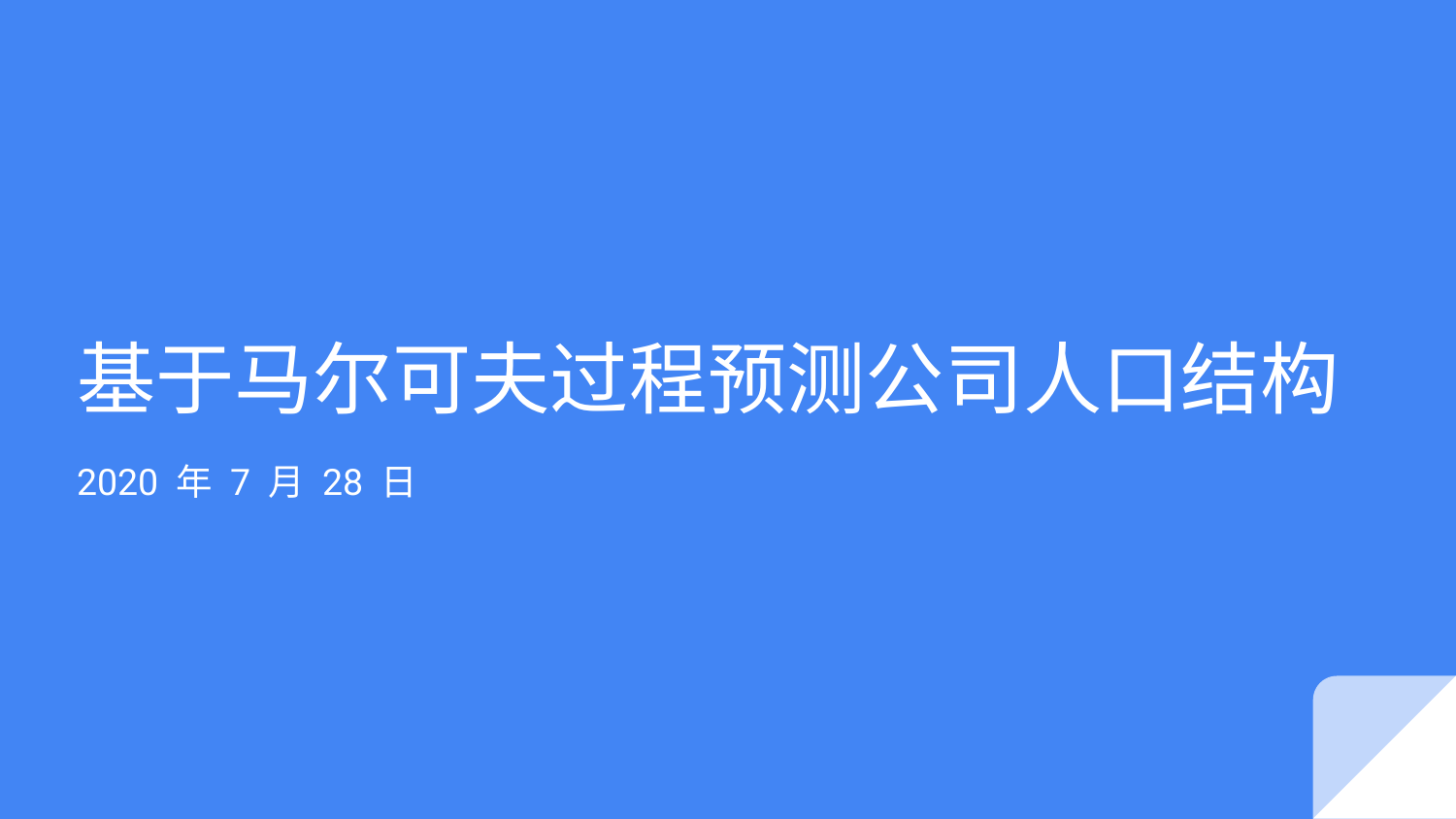

# 基于马尔可夫过程预测公司人口结构
2020 年 7 月 28 日